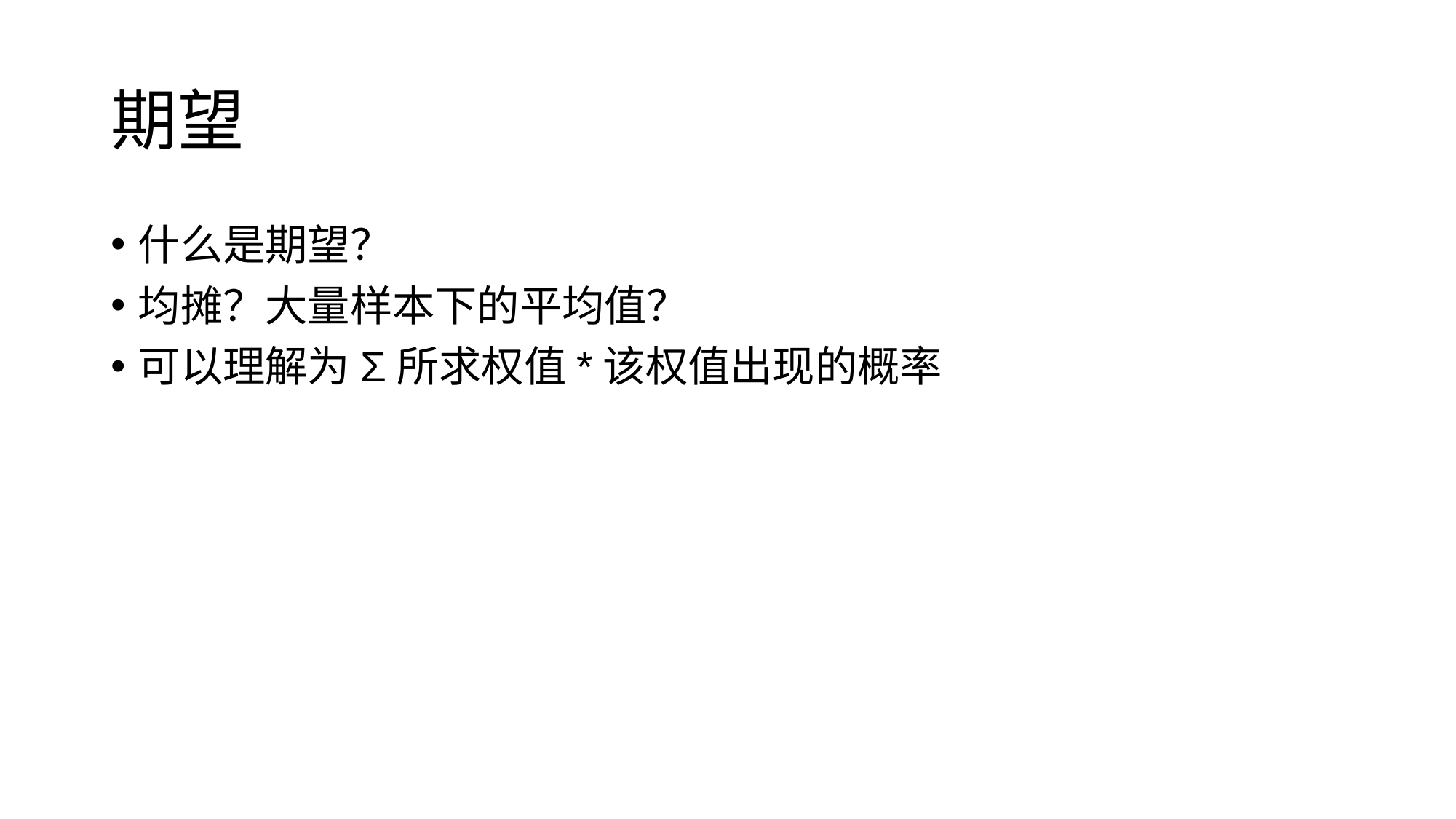

# 期望
什么是期望？
均摊？大量样本下的平均值？
可以理解为Σ所求权值*该权值出现的概率